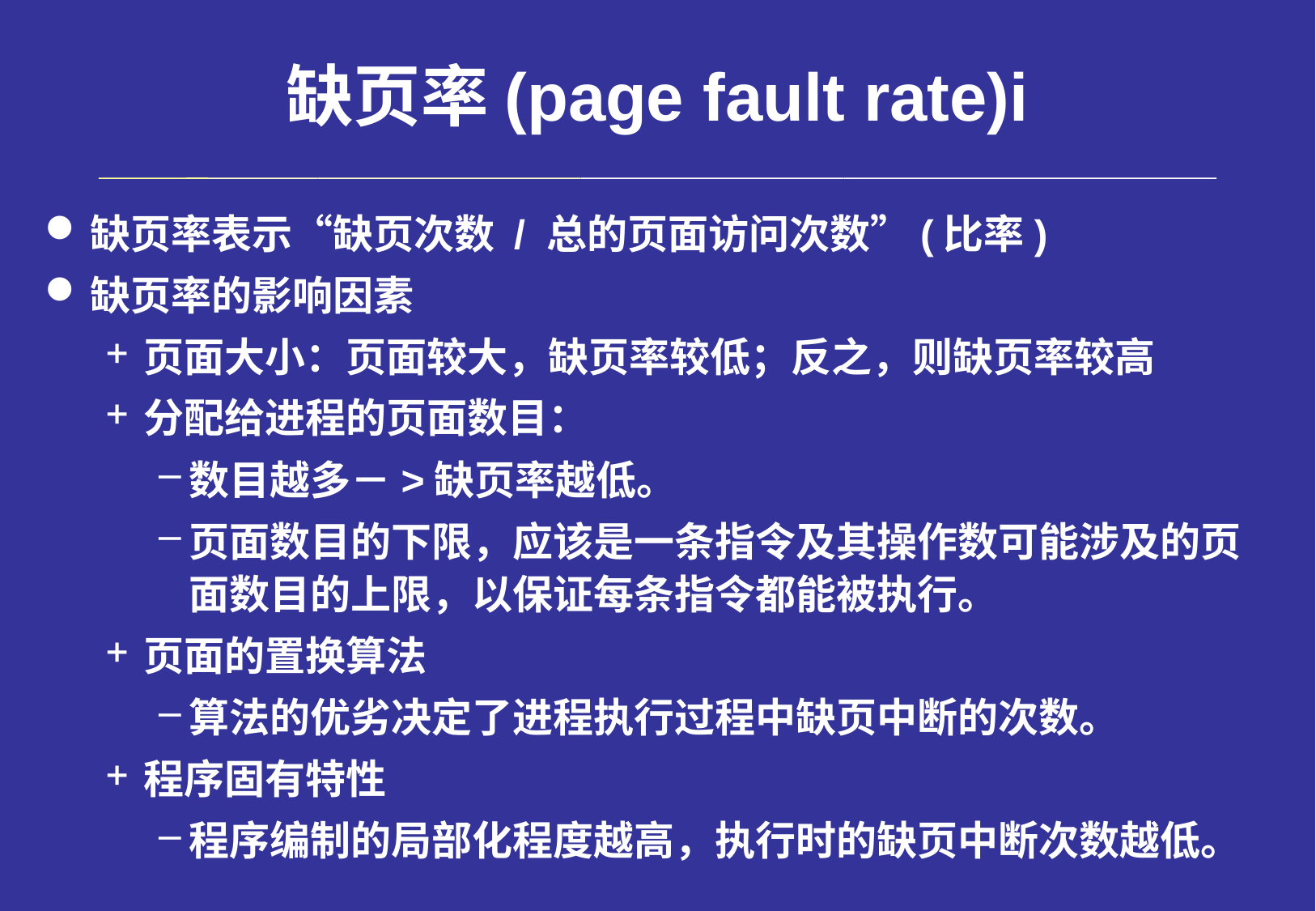

# 缺页率(page fault rate)i
缺页率表示“缺页次数 / 总的页面访问次数”(比率)
缺页率的影响因素
页面大小：页面较大，缺页率较低；反之，则缺页率较高
分配给进程的页面数目：
数目越多－>缺页率越低。
页面数目的下限，应该是一条指令及其操作数可能涉及的页面数目的上限，以保证每条指令都能被执行。
页面的置换算法
算法的优劣决定了进程执行过程中缺页中断的次数。
程序固有特性
程序编制的局部化程度越高，执行时的缺页中断次数越低。